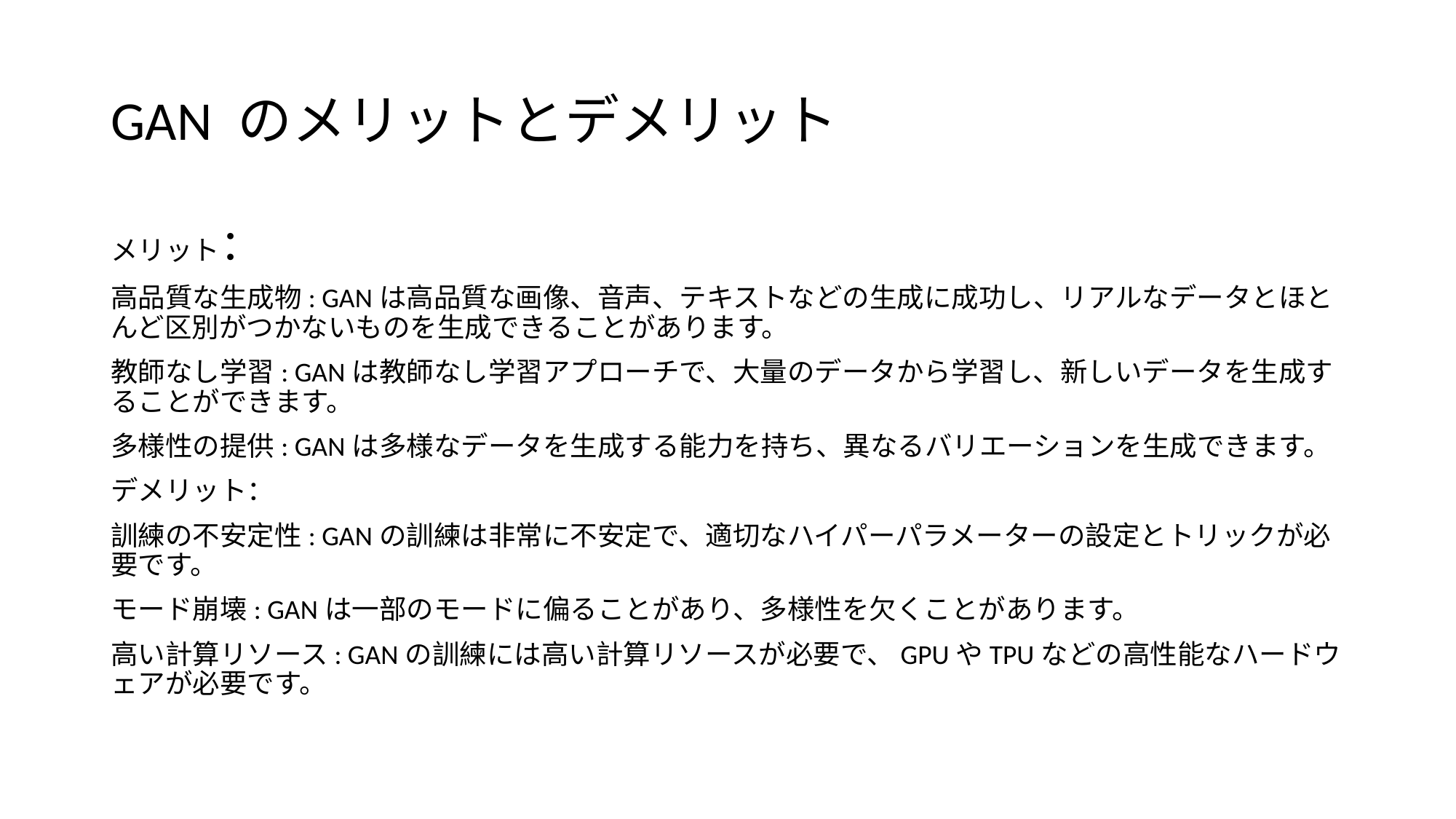

# GAN のメリットとデメリット
メリット：
高品質な生成物: GANは高品質な画像、音声、テキストなどの生成に成功し、リアルなデータとほとんど区別がつかないものを生成できることがあります。
教師なし学習: GANは教師なし学習アプローチで、大量のデータから学習し、新しいデータを生成することができます。
多様性の提供: GANは多様なデータを生成する能力を持ち、異なるバリエーションを生成できます。
デメリット：
訓練の不安定性: GANの訓練は非常に不安定で、適切なハイパーパラメーターの設定とトリックが必要です。
モード崩壊: GANは一部のモードに偏ることがあり、多様性を欠くことがあります。
高い計算リソース: GANの訓練には高い計算リソースが必要で、GPUやTPUなどの高性能なハードウェアが必要です。